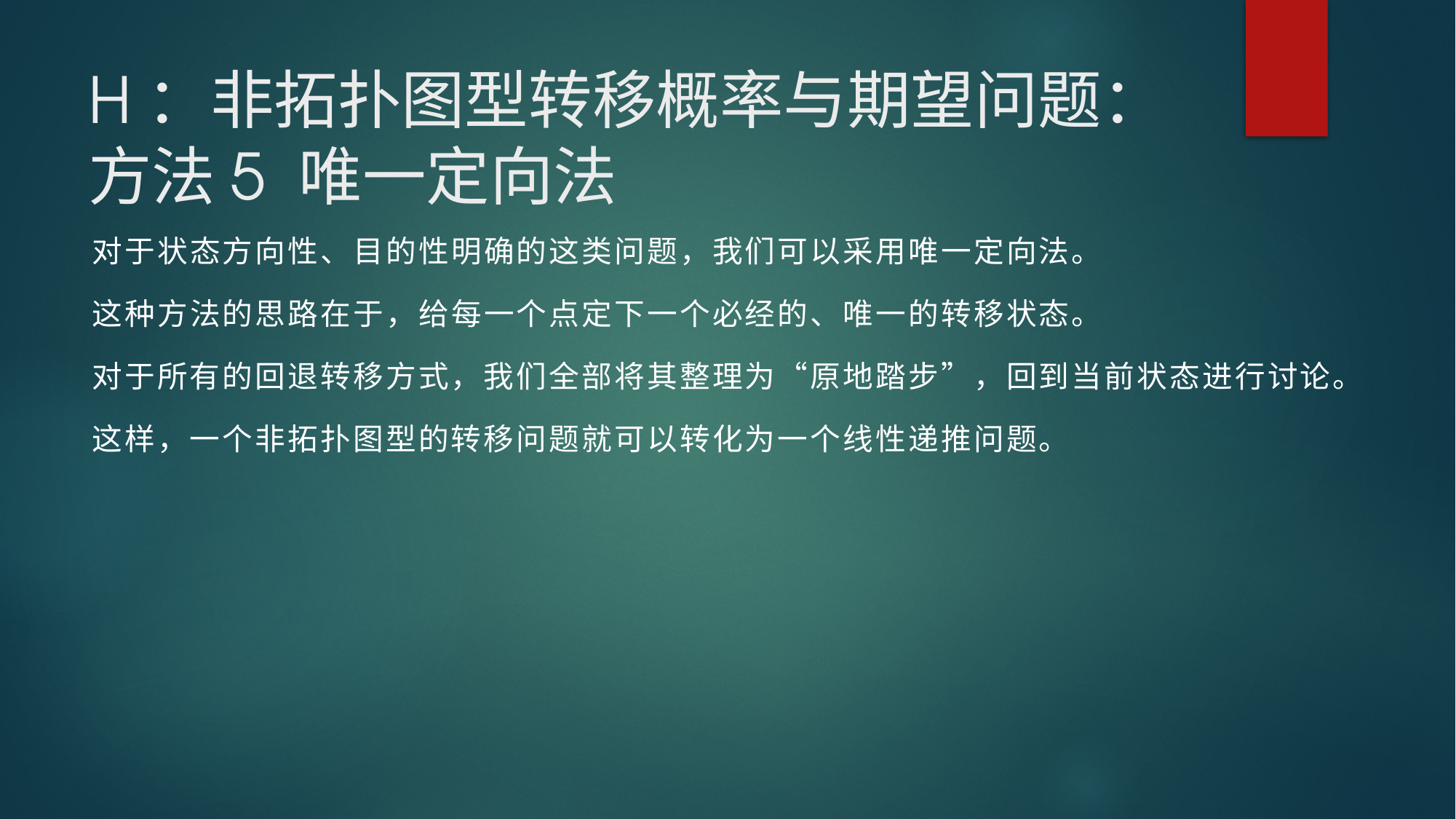

# H：非拓扑图型转移概率与期望问题：方法5 唯一定向法
对于状态方向性、目的性明确的这类问题，我们可以采用唯一定向法。
这种方法的思路在于，给每一个点定下一个必经的、唯一的转移状态。
对于所有的回退转移方式，我们全部将其整理为“原地踏步”，回到当前状态进行讨论。
这样，一个非拓扑图型的转移问题就可以转化为一个线性递推问题。